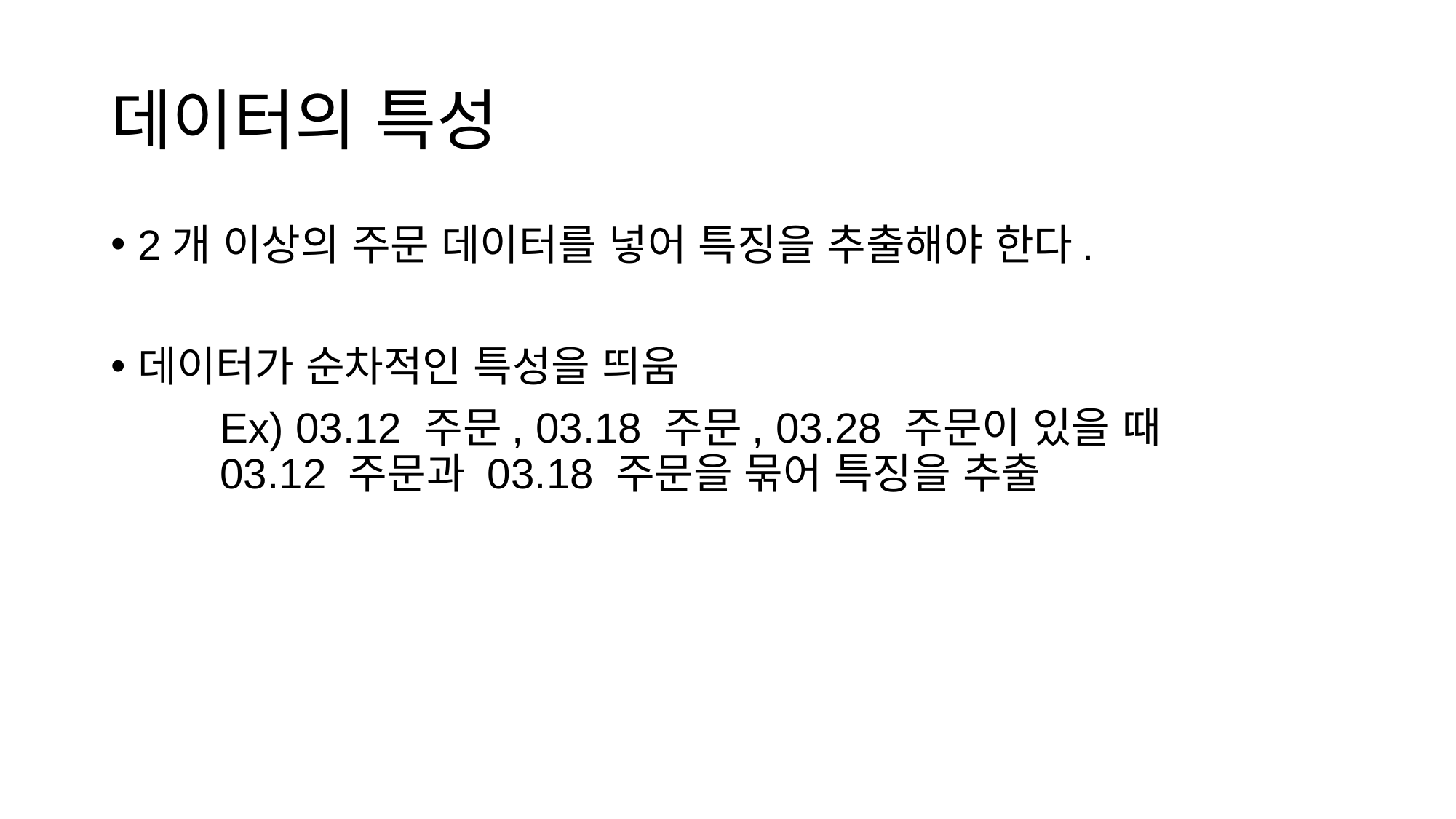

# 데이터의 특성
2개 이상의 주문 데이터를 넣어 특징을 추출해야 한다.

데이터가 순차적인 특성을 띄움
	Ex) 03.12 주문, 03.18 주문, 03.28 주문이 있을 때
	03.12 주문과 03.18 주문을 묶어 특징을 추출